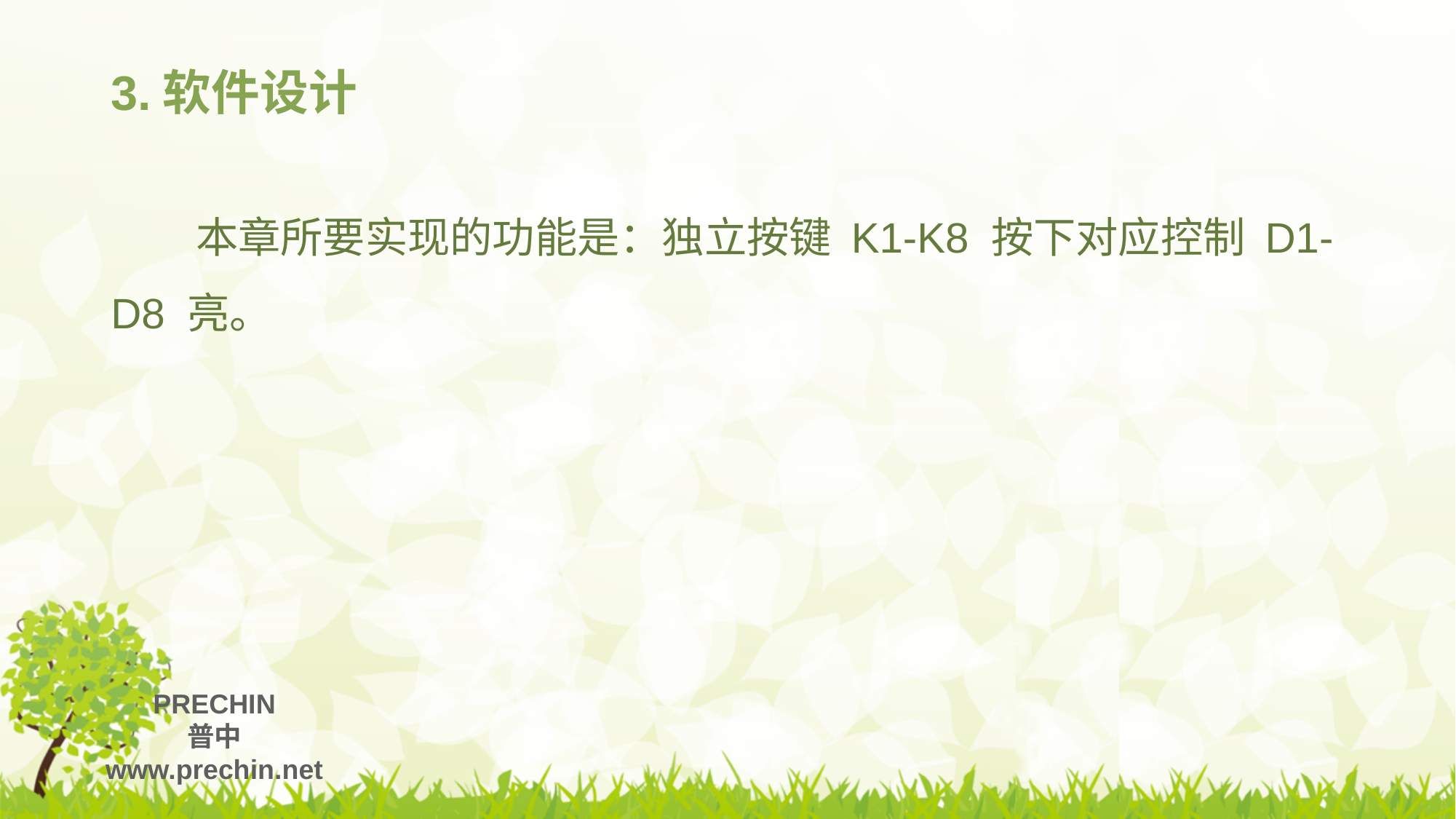

# 3.软件设计
本章所要实现的功能是：独立按键 K1-K8 按下对应控制 D1-D8 亮。